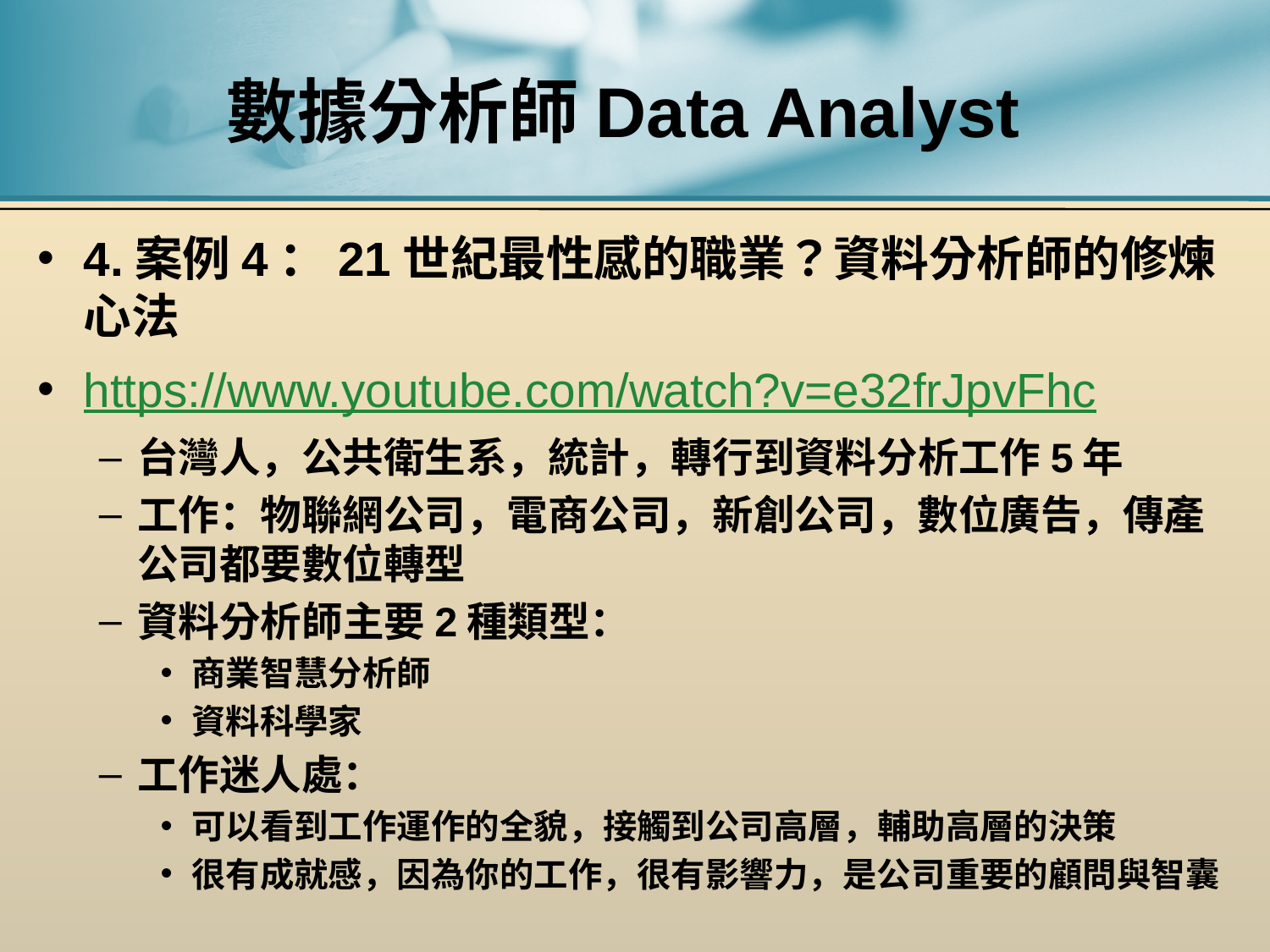

# 數據分析師Data Analyst
4.案例4：21世紀最性感的職業？資料分析師的修煉心法
https://www.youtube.com/watch?v=e32frJpvFhc
台灣人，公共衛生系，統計，轉行到資料分析工作5年
工作：物聯網公司，電商公司，新創公司，數位廣告，傳產公司都要數位轉型
資料分析師主要2種類型：
商業智慧分析師
資料科學家
工作迷人處：
可以看到工作運作的全貌，接觸到公司高層，輔助高層的決策
很有成就感，因為你的工作，很有影響力，是公司重要的顧問與智囊